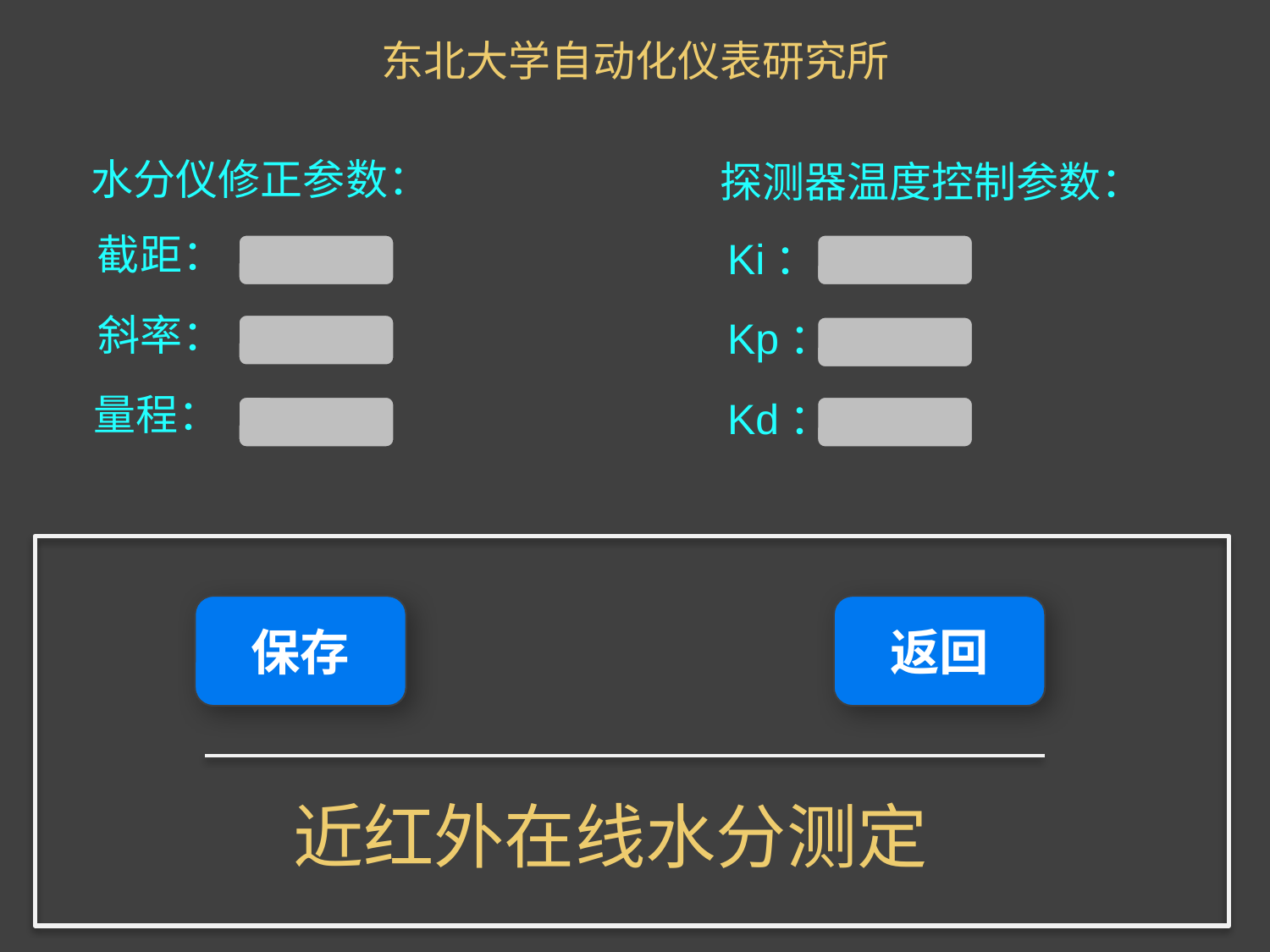

东北大学自动化仪表研究所

水分仪修正参数：
探测器温度控制参数：
截距：
Ki：

斜率：
Kp：

量程：
Kd：

保存
返回
近红外在线水分测定